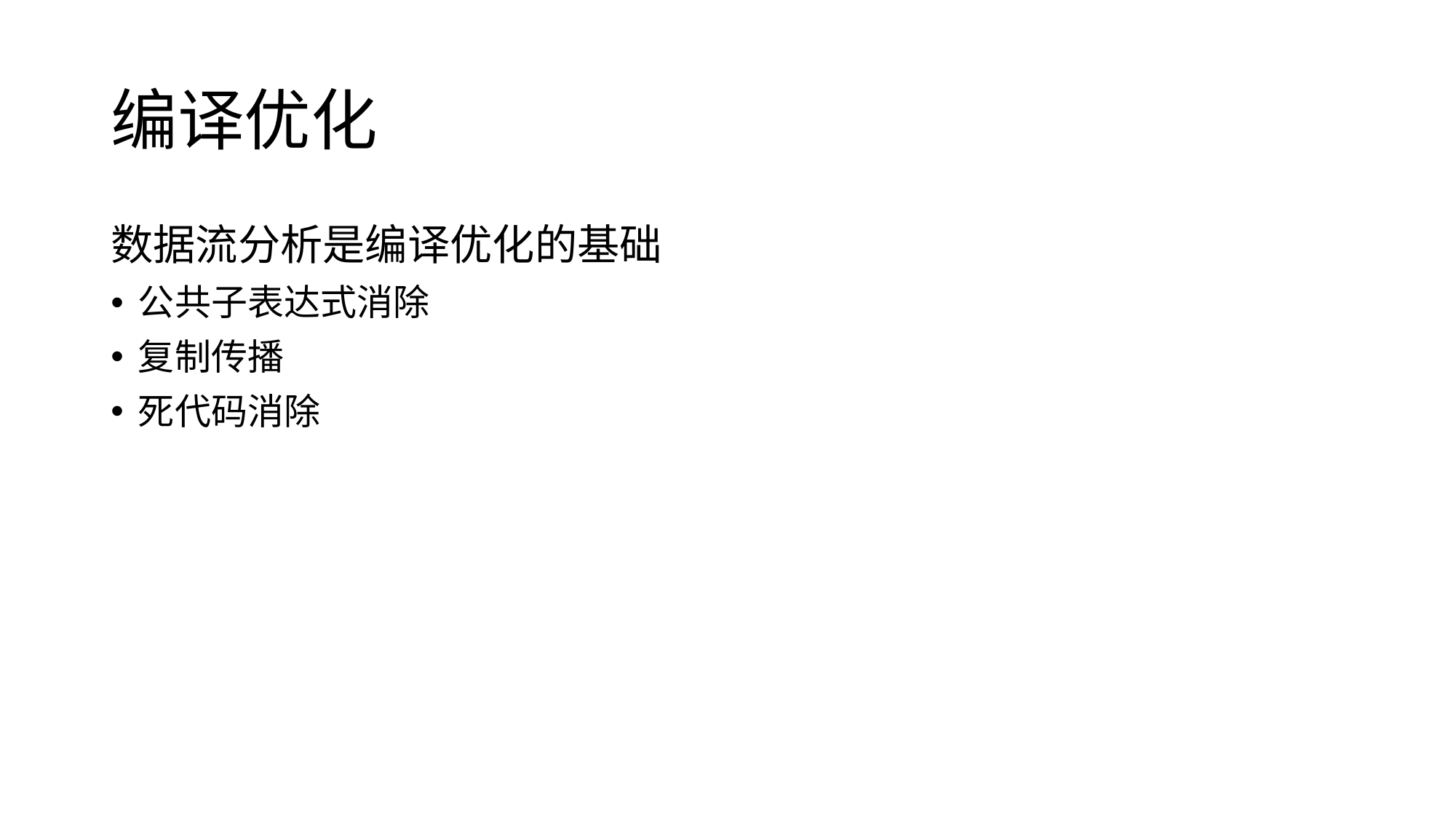

# 编译优化
数据流分析是编译优化的基础
公共子表达式消除
复制传播
死代码消除